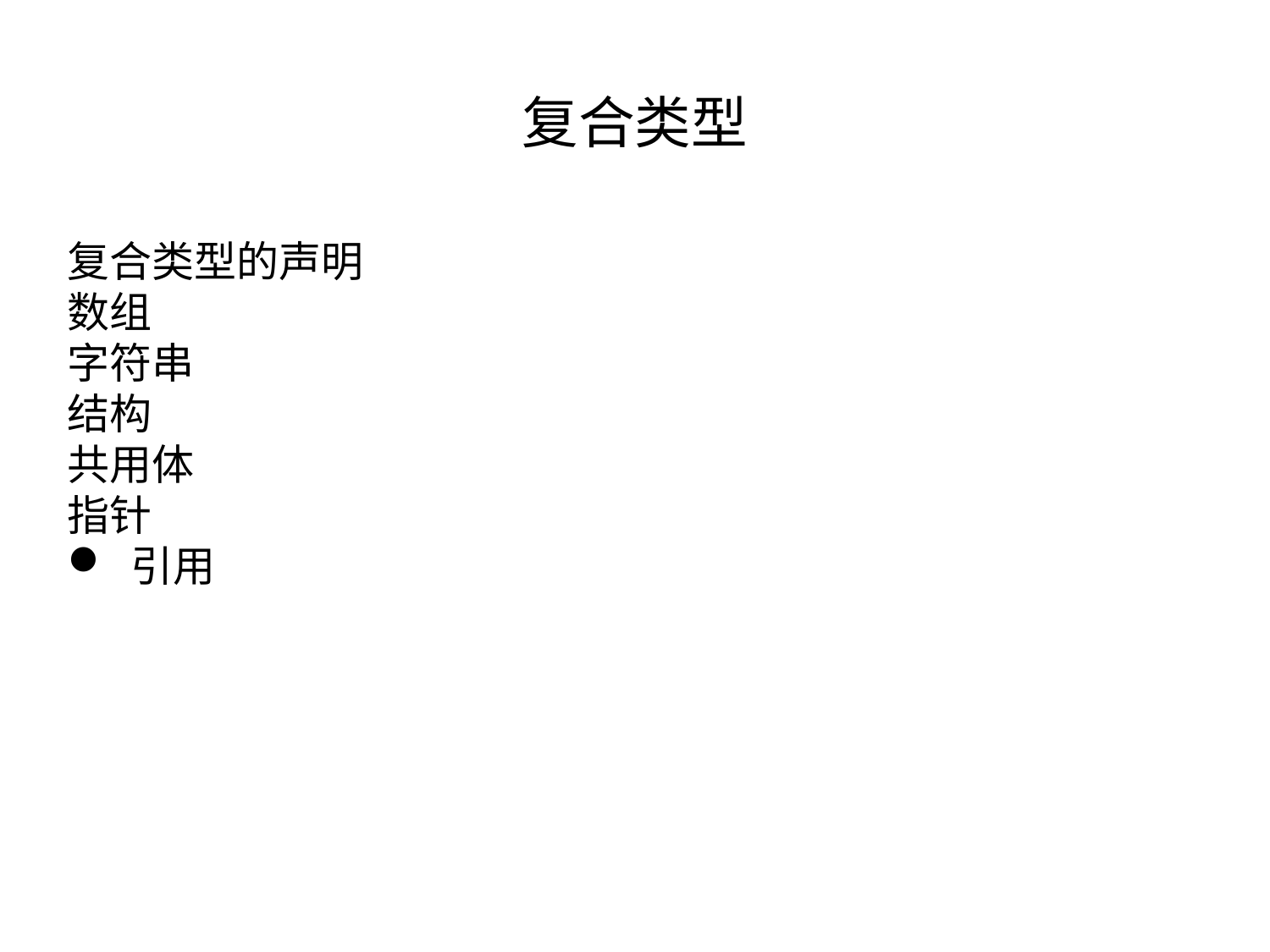

复合类型
复合类型的声明
数组
字符串
结构
共用体
指针
引用